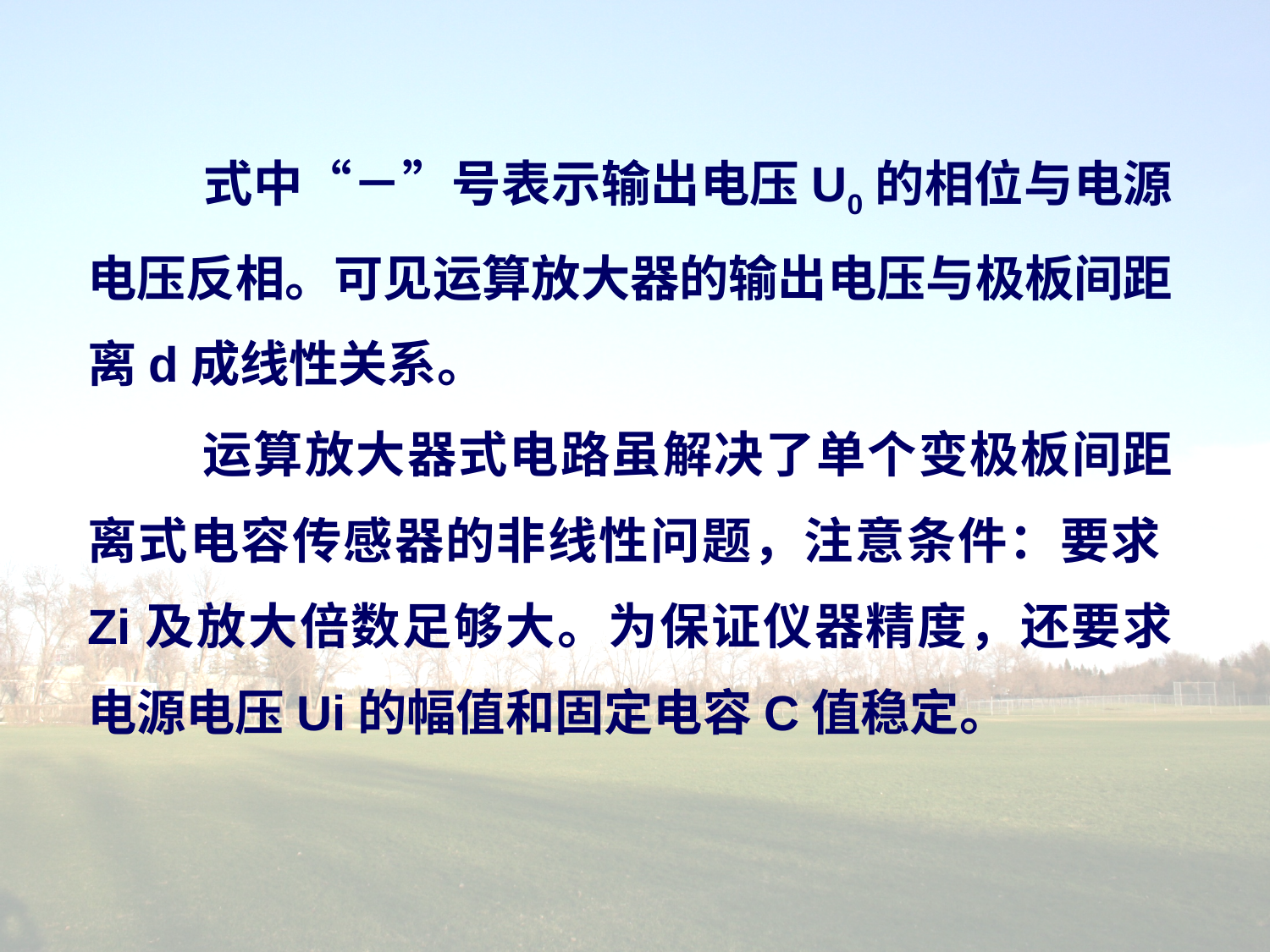

式中“－”号表示输出电压U0的相位与电源电压反相。可见运算放大器的输出电压与极板间距离d成线性关系。
　　 运算放大器式电路虽解决了单个变极板间距离式电容传感器的非线性问题，注意条件：要求Zi及放大倍数足够大。为保证仪器精度，还要求电源电压Ui的幅值和固定电容C值稳定。